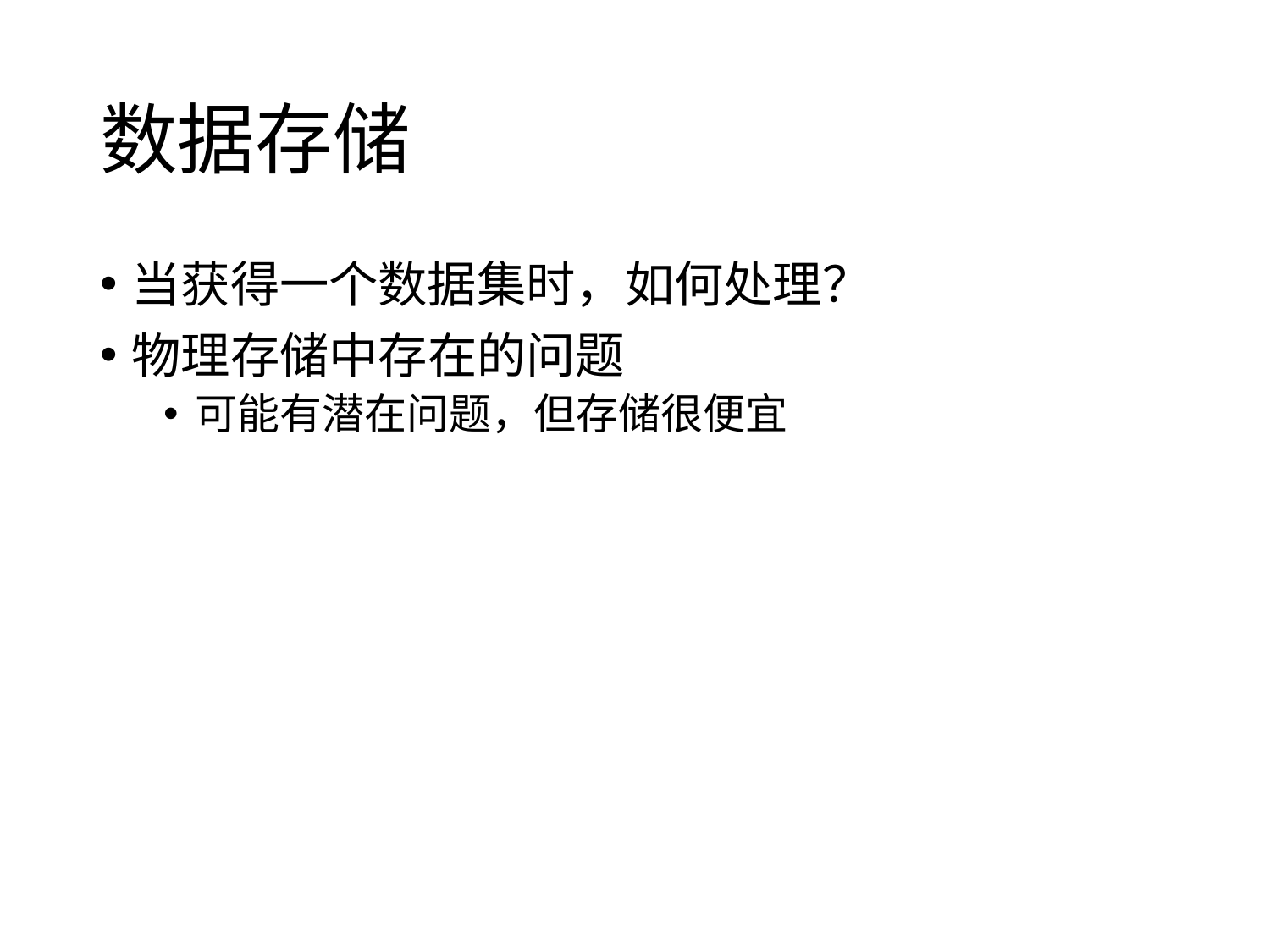

# 数据存储
当获得一个数据集时，如何处理？
物理存储中存在的问题
可能有潜在问题，但存储很便宜